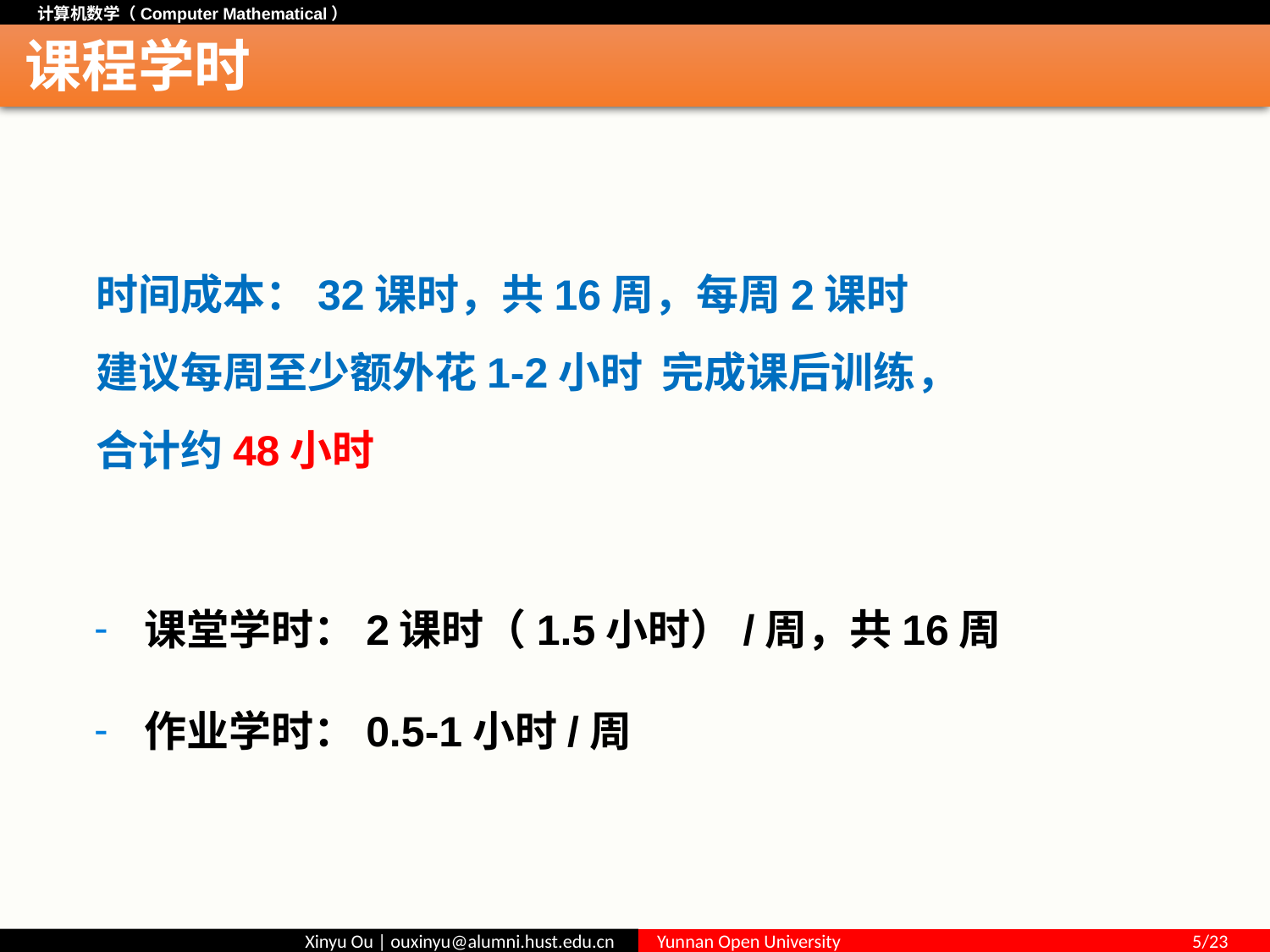

# 课程学时
时间成本：32课时，共16周，每周2课时
建议每周至少额外花1-2小时  完成课后训练，
合计约48小时

课堂学时：2课时（1.5小时）/周，共16周

作业学时：0.5-1小时/周